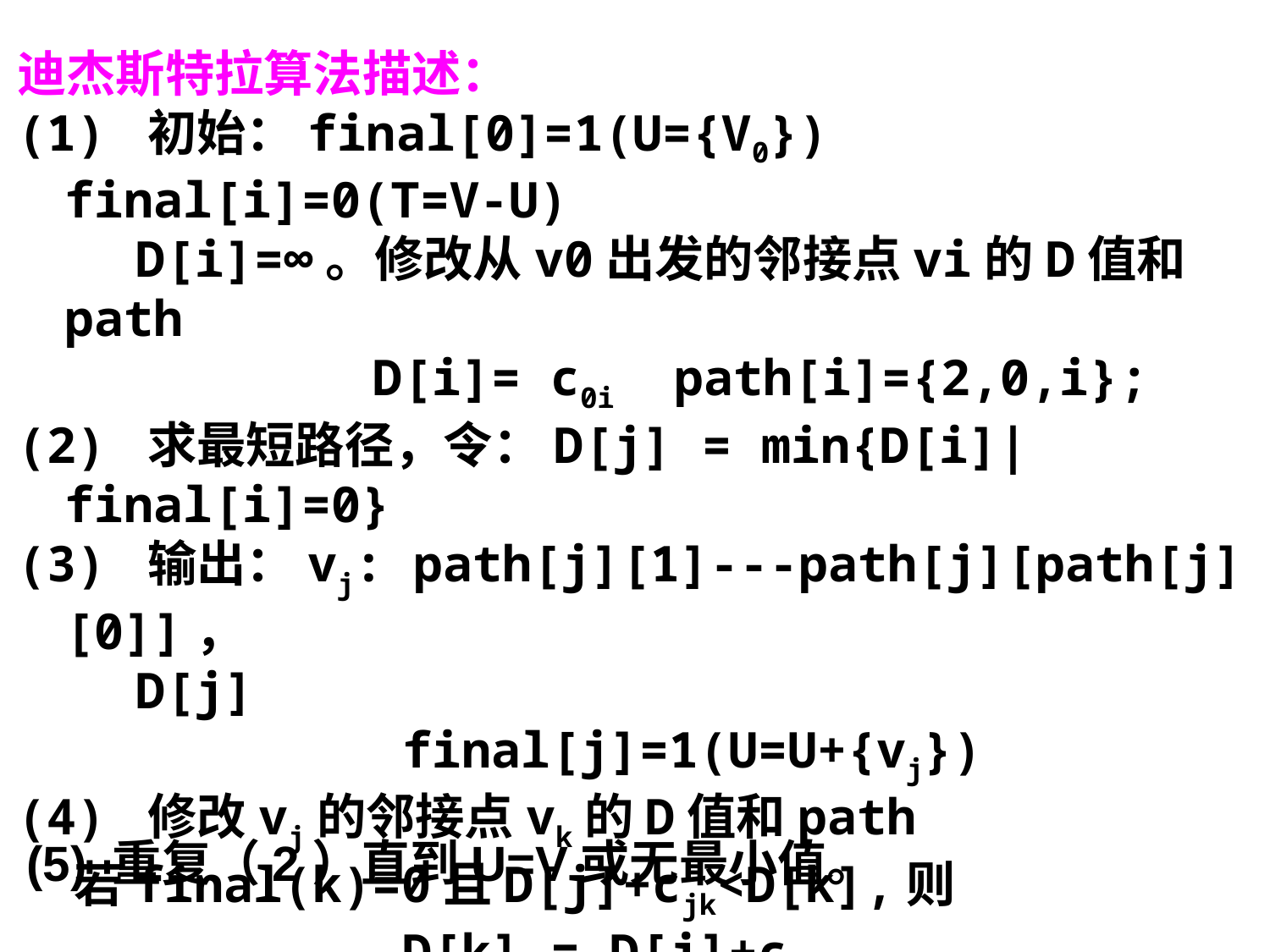

迪杰斯特拉算法描述：
(1) 初始：final[0]=1(U={V0})   final[i]=0(T=V-U)
    D[i]=∞。修改从v0出发的邻接点vi的D值和path
            D[i]= c0i  path[i]={2,0,i};
(2) 求最短路径，令：D[j] = min{D[i]|final[i]=0}
(3) 输出：vj: path[j][1]---path[j][path[j][0]]，
    D[j]
             final[j]=1(U=U+{vj})
(4) 修改vj的邻接点vk的D值和path
    若final(k)=0且D[j]+cjk<D[k],则
             D[k] = D[j]+cjk
             path[k] = path[j]
             path[k][0]++; path[k][path[k][0]]=k;
 (5) 重复（2）直到U=V或无最小值。